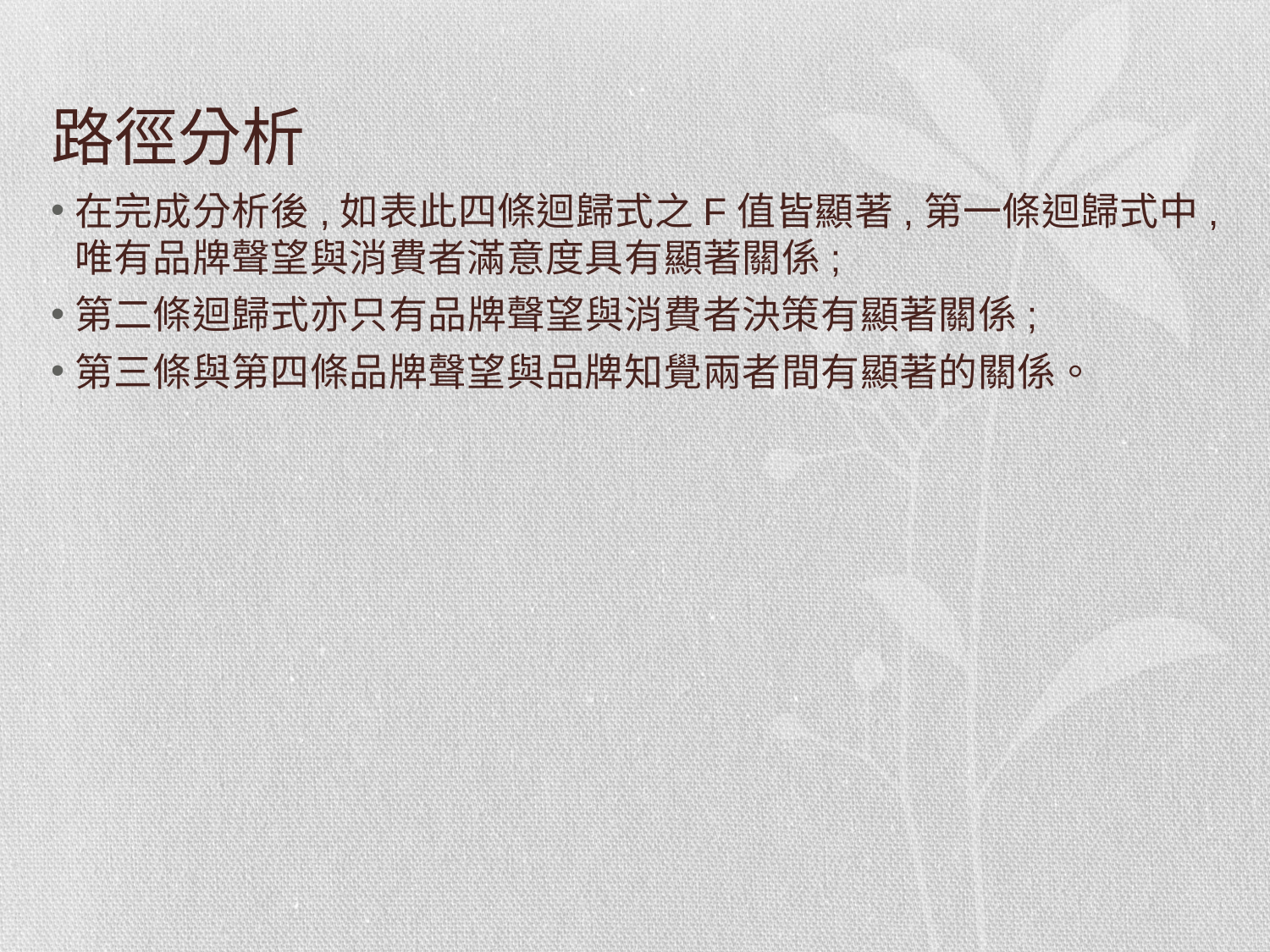

# 路徑分析
在完成分析後,如表此四條迴歸式之F值皆顯著,第一條迴歸式中,唯有品牌聲望與消費者滿意度具有顯著關係;
第二條迴歸式亦只有品牌聲望與消費者決策有顯著關係;
第三條與第四條品牌聲望與品牌知覺兩者間有顯著的關係。